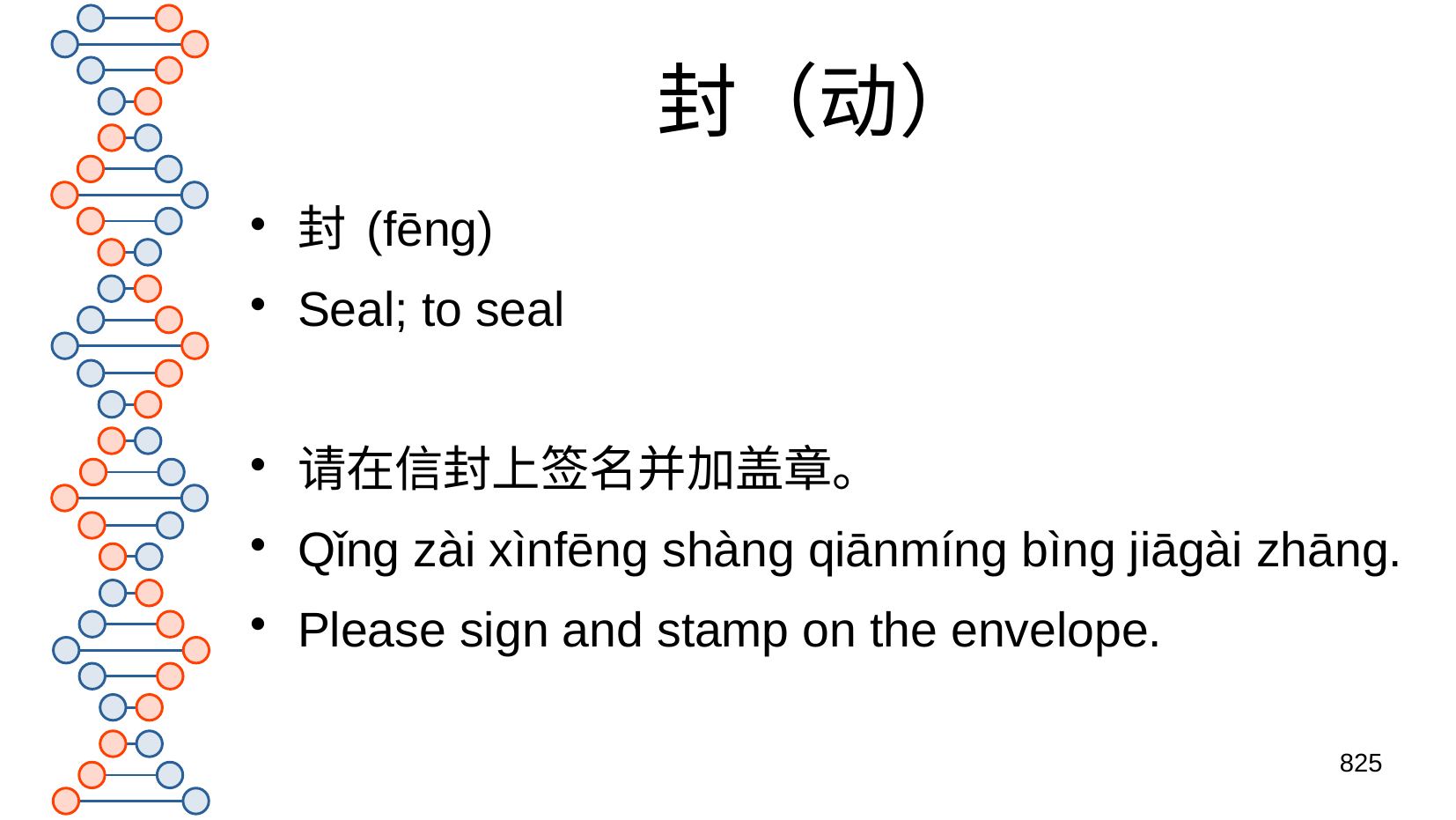

# 封（动）
封 (fēng)
Seal; to seal

请在信封上签名并加盖章。
Qǐng zài xìnfēng shàng qiānmíng bìng jiāgài zhāng.
Please sign and stamp on the envelope.

825